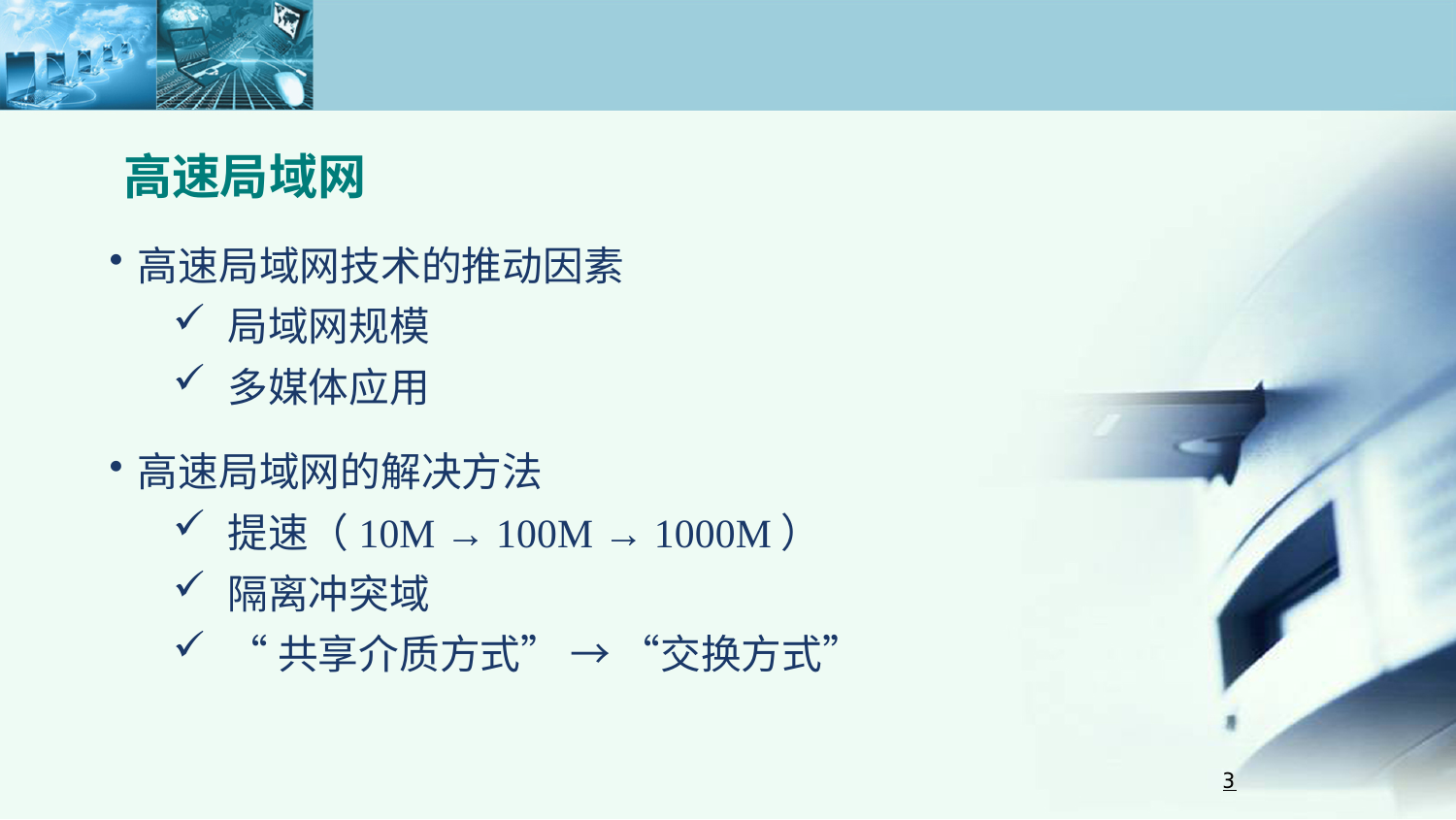

高速局域网
高速局域网技术的推动因素
局域网规模
多媒体应用
高速局域网的解决方法
提速（10M → 100M → 1000M）
隔离冲突域
“共享介质方式” → “交换方式”

3